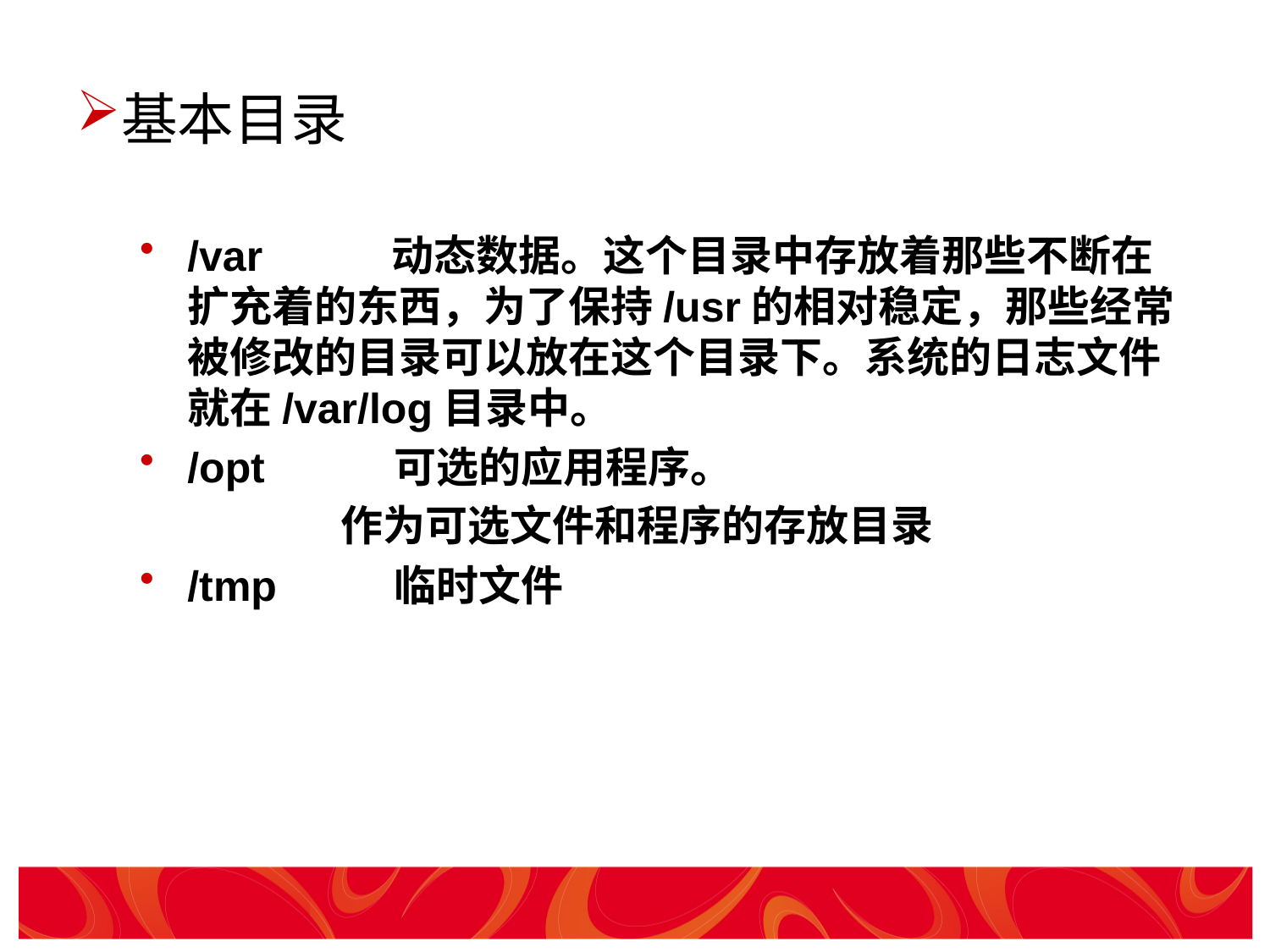

# 基本目录
/var          动态数据。这个目录中存放着那些不断在扩充着的东西，为了保持/usr的相对稳定，那些经常被修改的目录可以放在这个目录下。系统的日志文件就在/var/log目录中。
/opt          可选的应用程序。
                    作为可选文件和程序的存放目录
/tmp         临时文件